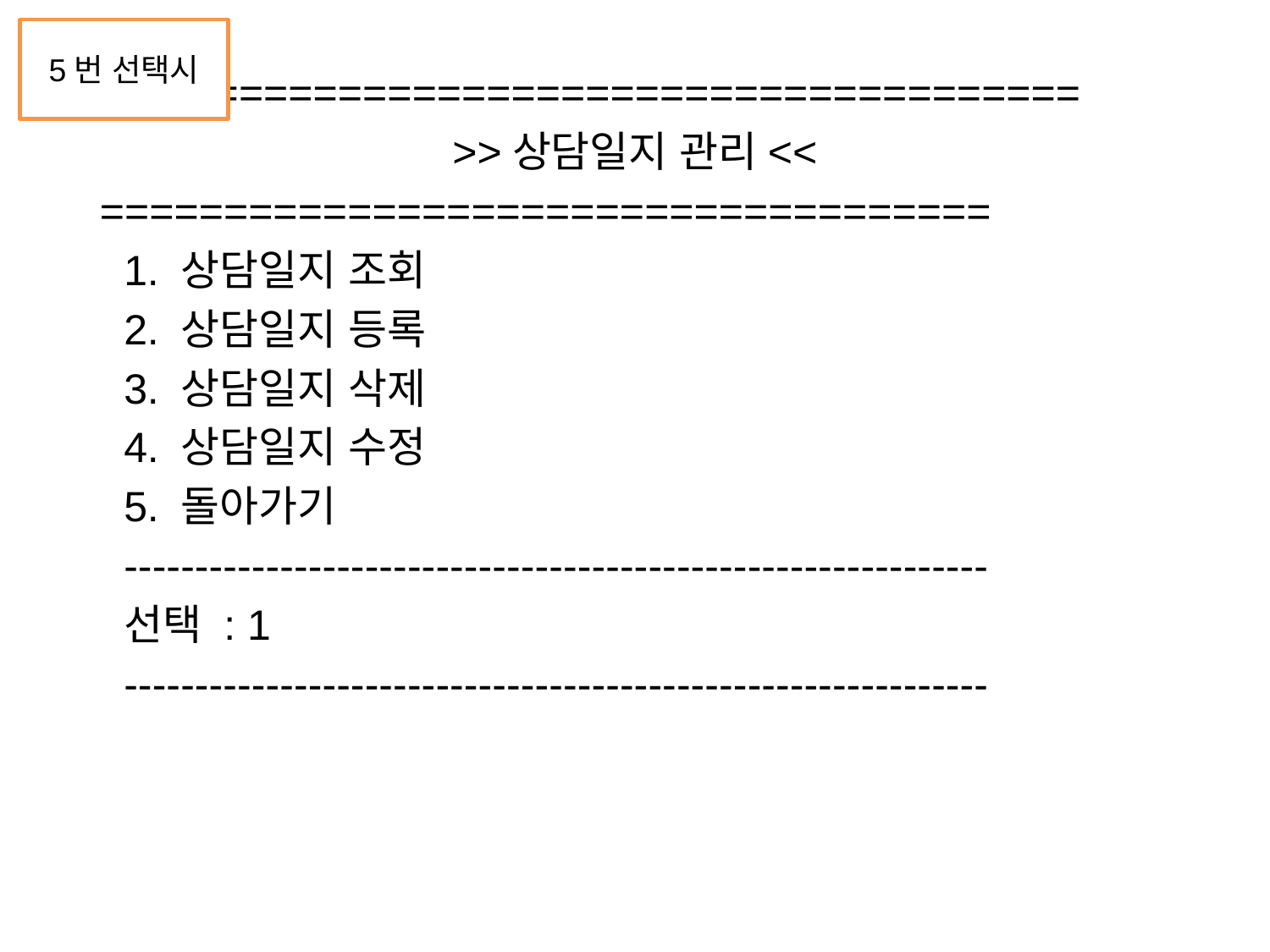

5번 선택시
====================================
>>상담일지 관리<<
  ====================================
	1. 상담일지 조회
	2. 상담일지 등록
	3. 상담일지 삭제
	4. 상담일지 수정
	5. 돌아가기
	-------------------------------------------------------------
	선택 : 1
	-------------------------------------------------------------